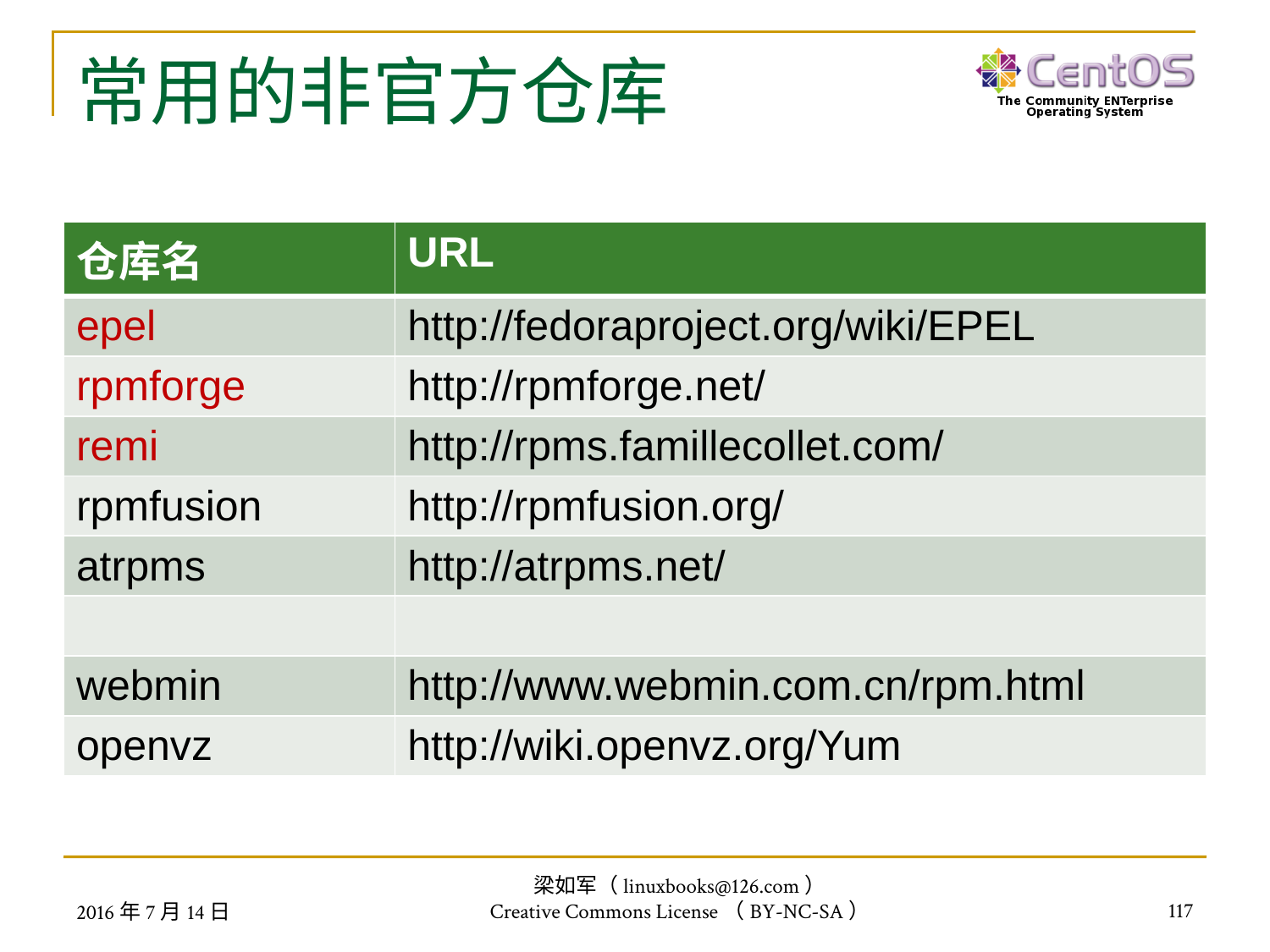

# 常用的非官方仓库
| 仓库名 | URL |
| --- | --- |
| epel | http://fedoraproject.org/wiki/EPEL |
| rpmforge | http://rpmforge.net/ |
| remi | http://rpms.famillecollet.com/ |
| rpmfusion | http://rpmfusion.org/ |
| atrpms | http://atrpms.net/ |
|  |  |
| webmin | http://www.webmin.com.cn/rpm.html |
| openvz | http://wiki.openvz.org/Yum |
梁如军（linuxbooks@126.com）
Creative Commons License（BY-NC-SA）
2016年7月14日
117